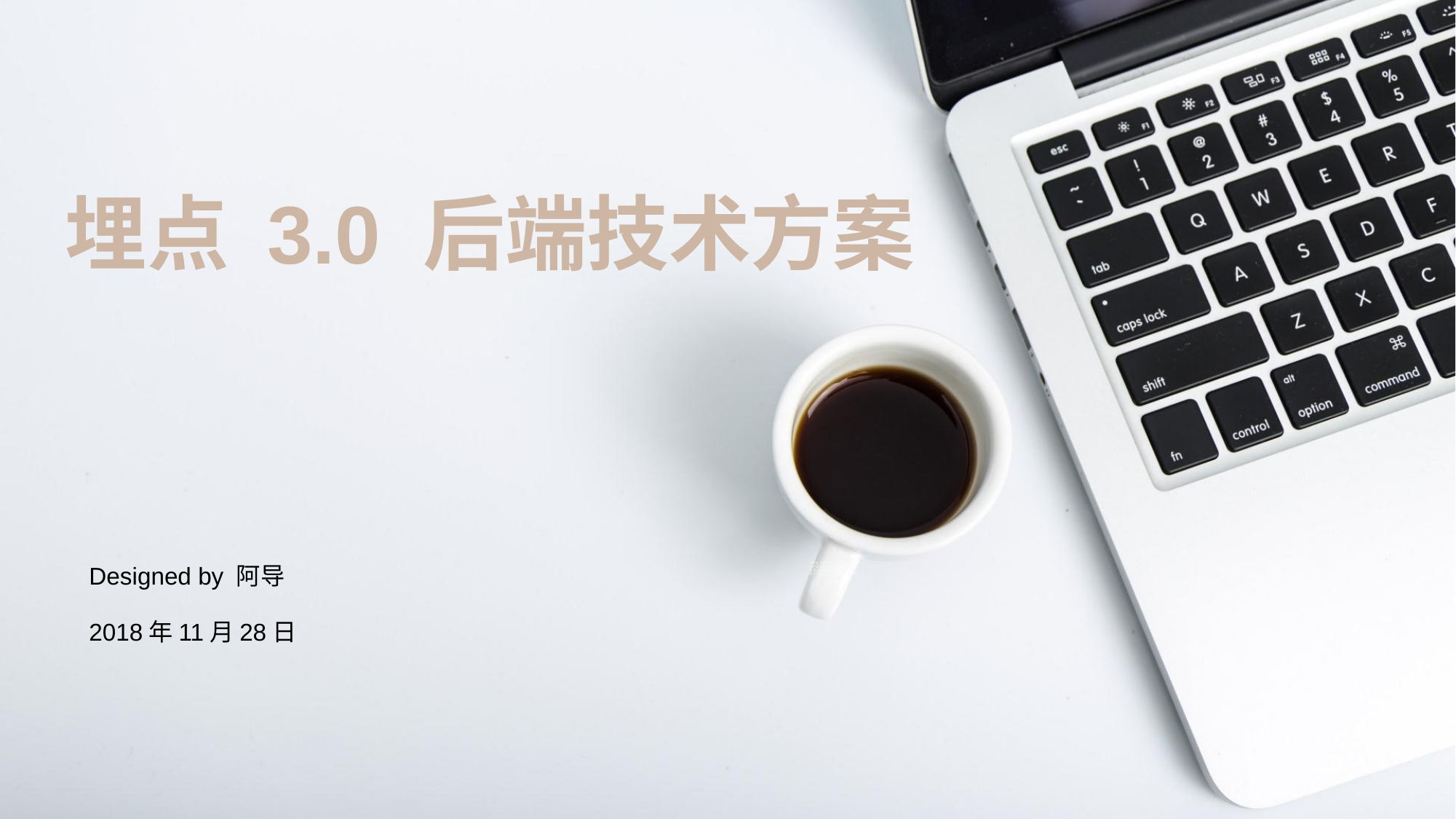

埋点 3.0 后端技术方案
Designed by 阿导
2018年11月28日